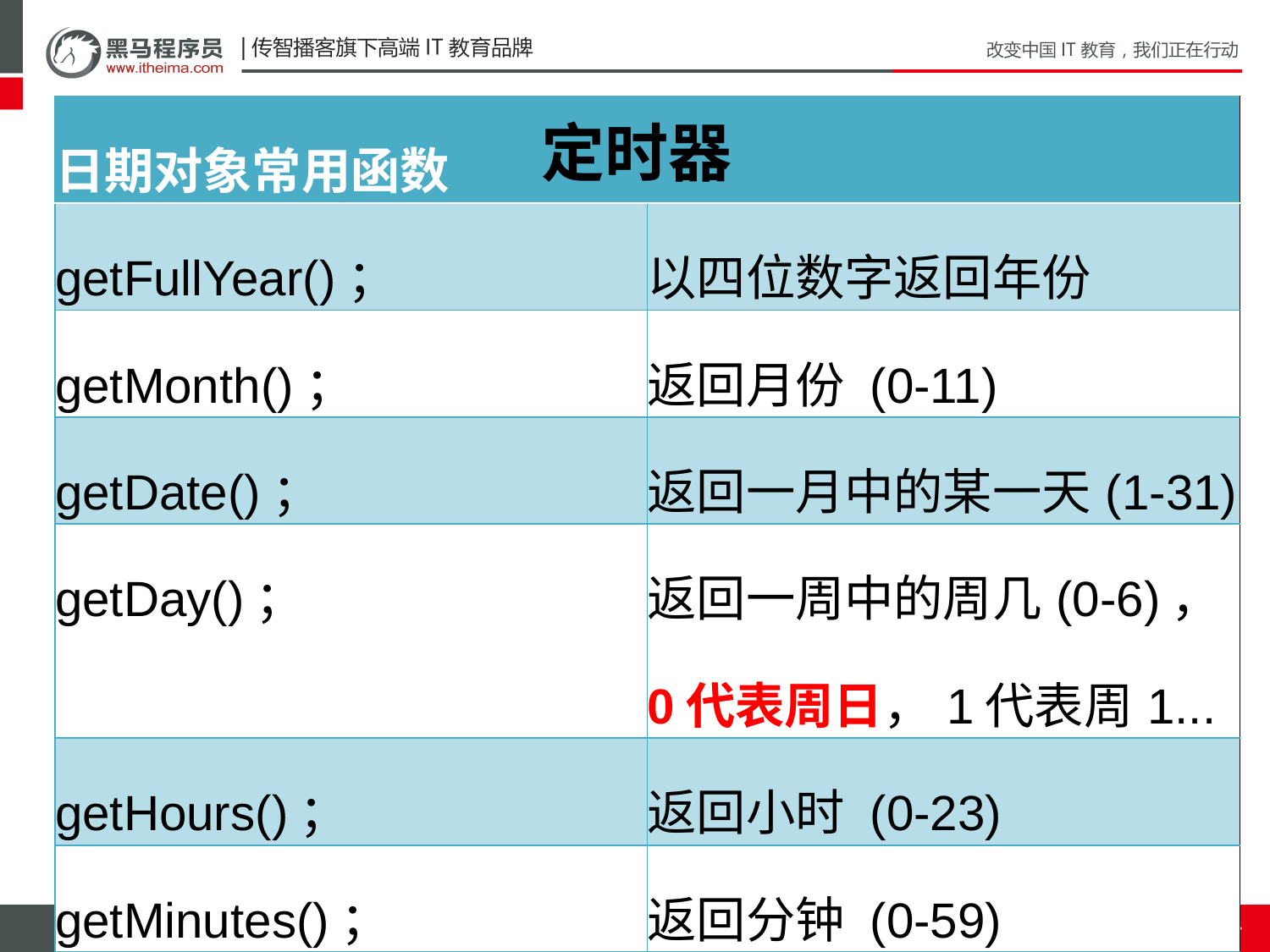

定时器
| 日期对象常用函数 |  |
| --- | --- |
| getFullYear()； | 以四位数字返回年份 |
| getMonth()； | 返回月份 (0-11) |
| getDate()； | 返回一月中的某一天(1-31) |
| getDay()； | 返回一周中的周几(0-6)，0代表周日，1代表周1... |
| getHours()； | 返回小时 (0-23) |
| getMinutes()； | 返回分钟 (0-59) |
| getSeconds()； | 返回秒数 (0-59) |